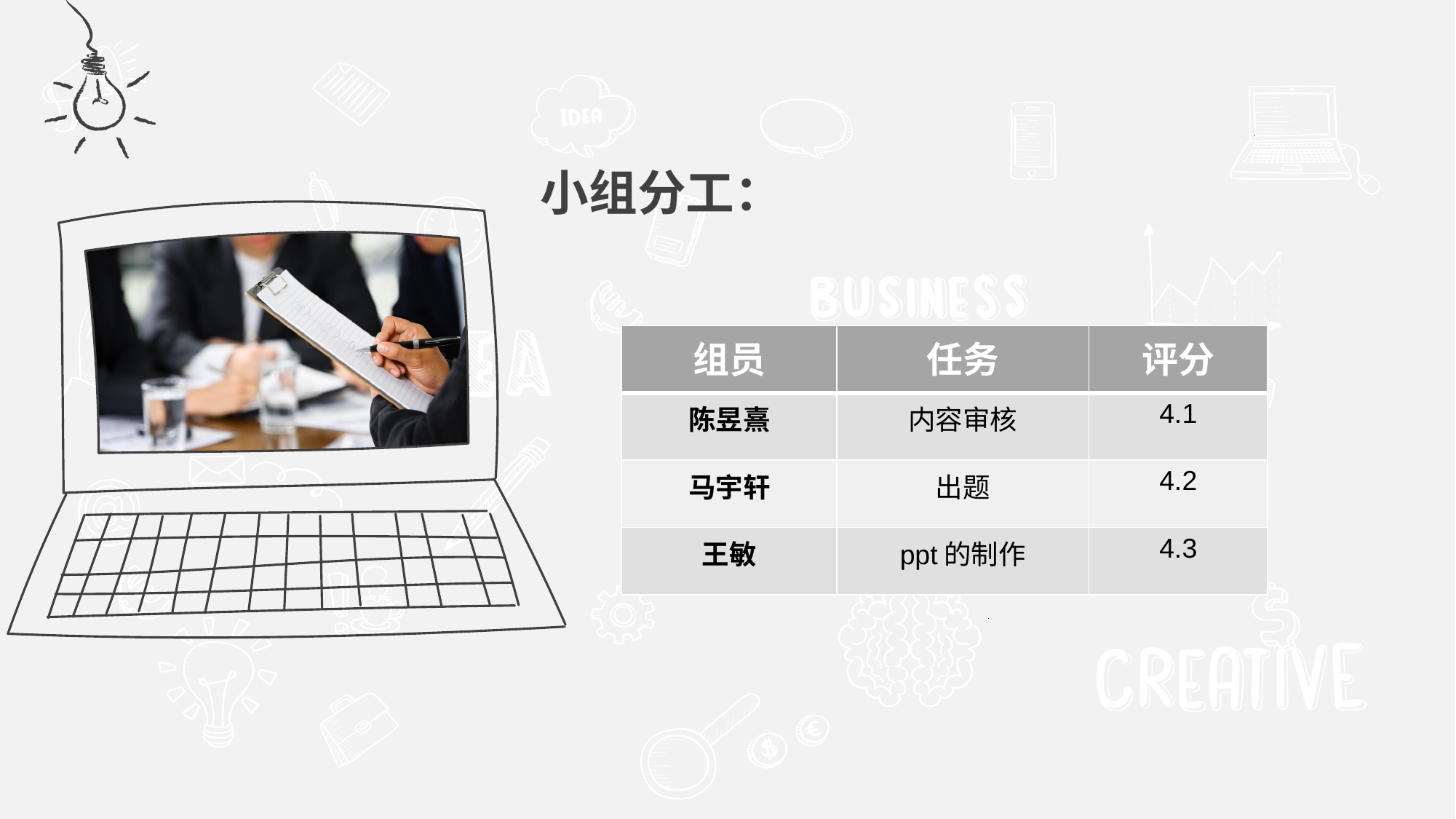

小组分工：

| 组员 | 任务 | 评分 |
| --- | --- | --- |
| 陈昱熹 | 内容审核 | 4.1 |
| 马宇轩 | 出题 | 4.2 |
| 王敏 | ppt的制作 | 4.3 |
33